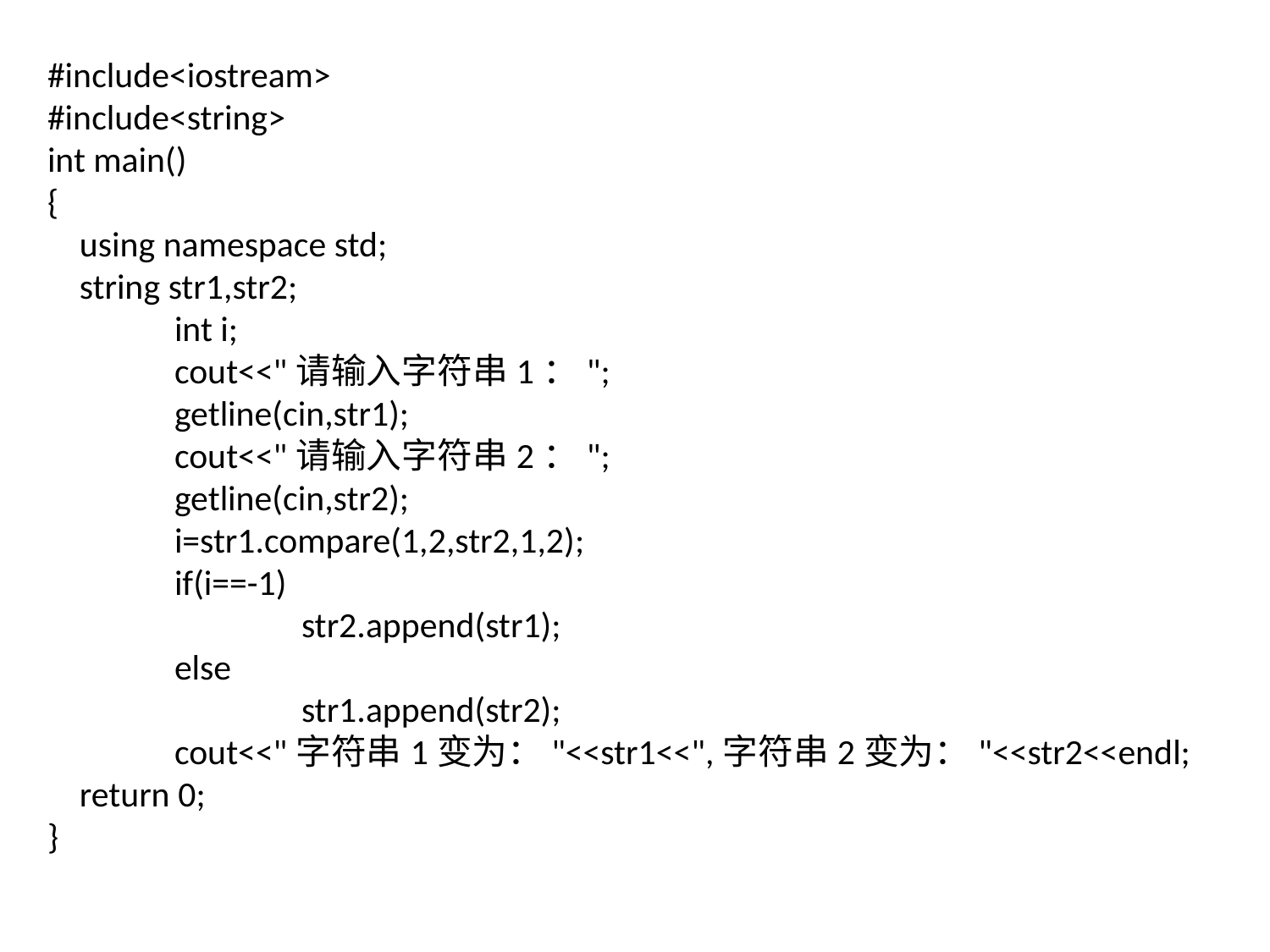

#include<iostream>
#include<string>
int main()
{
    using namespace std;
    string str1,str2;
	int i;
	cout<<"请输入字符串1：";
	getline(cin,str1);
	cout<<"请输入字符串2：";
	getline(cin,str2);
	i=str1.compare(1,2,str2,1,2);
	if(i==-1)
		str2.append(str1);
	else
		str1.append(str2);
	cout<<"字符串1变为："<<str1<<",字符串2变为："<<str2<<endl;
    return 0;
}